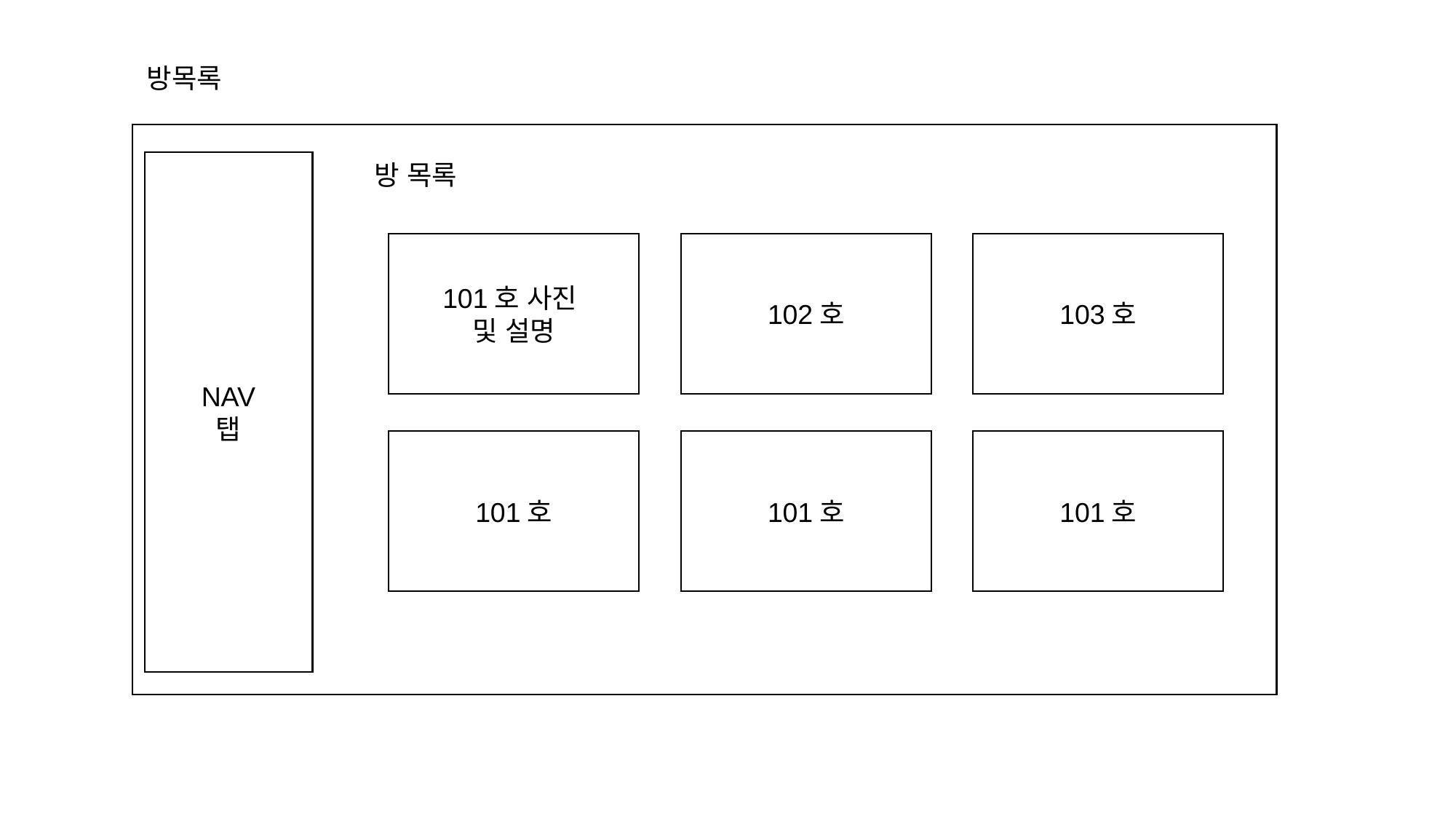

방목록

NAV
탭
방 목록
101호 사진
및 설명
102호
103호
101호
101호
101호